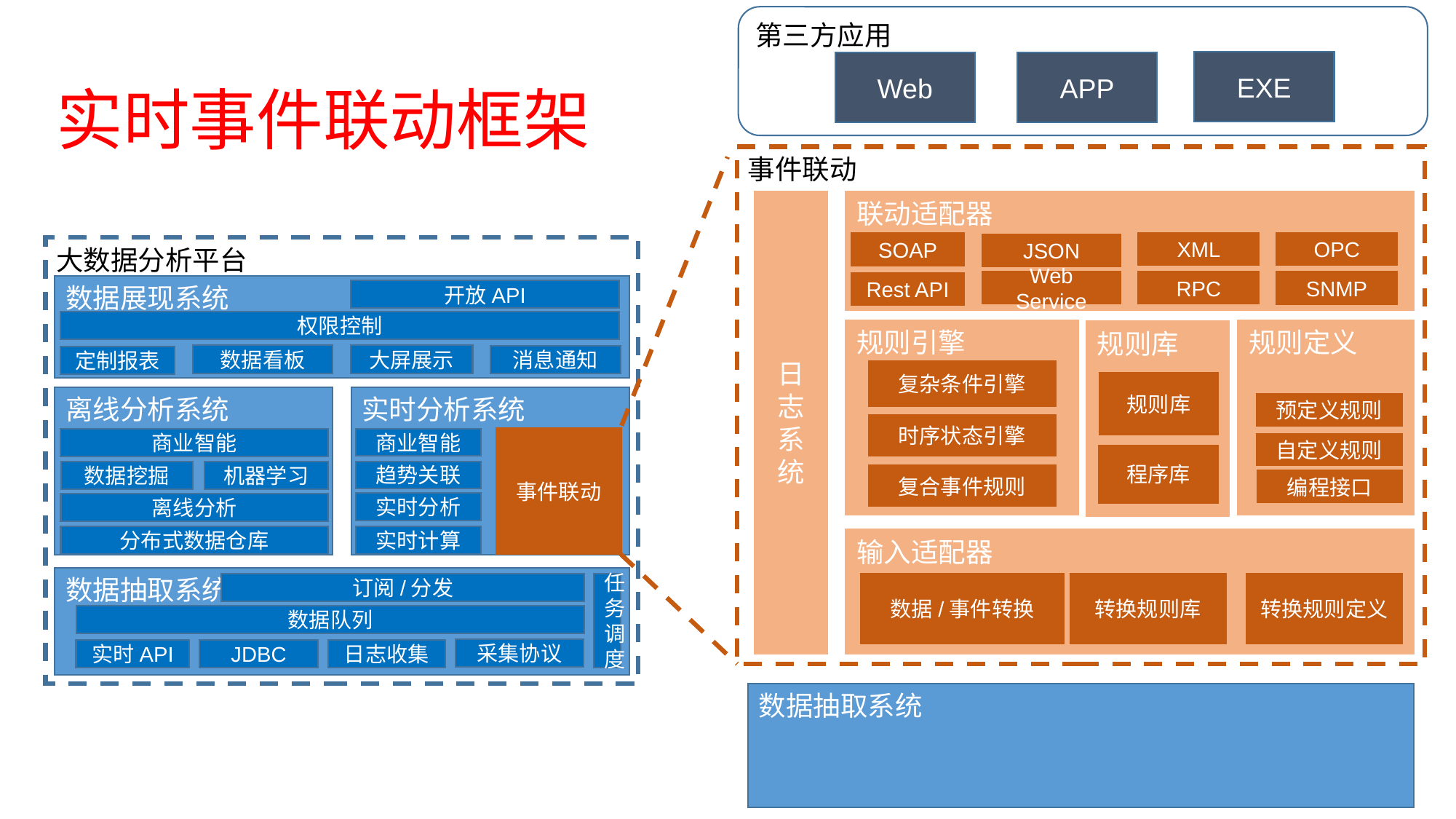

第三方应用
# 实时事件联动框架
EXE
Web
APP
事件联动
联动适配器
XML
OPC
SOAP
JSON
Web Service
RPC
SNMP
Rest API
日志系统
大数据分析平台
数据展现系统
开放API
权限控制
数据看板
大屏展示
消息通知
定制报表
实时分析系统
离线分析系统
事件联动
商业智能
商业智能
趋势关联
数据挖掘
机器学习
实时分析
离线分析
分布式数据仓库
实时计算
数据抽取系统
订阅/分发
任务调度
数据队列
采集协议
实时API
JDBC
日志收集
规则定义
规则引擎
规则库
复杂条件引擎
规则库
预定义规则
时序状态引擎
自定义规则
程序库
复合事件规则
编程接口
输入适配器
转换规则定义
数据/事件转换
转换规则库
数据抽取系统